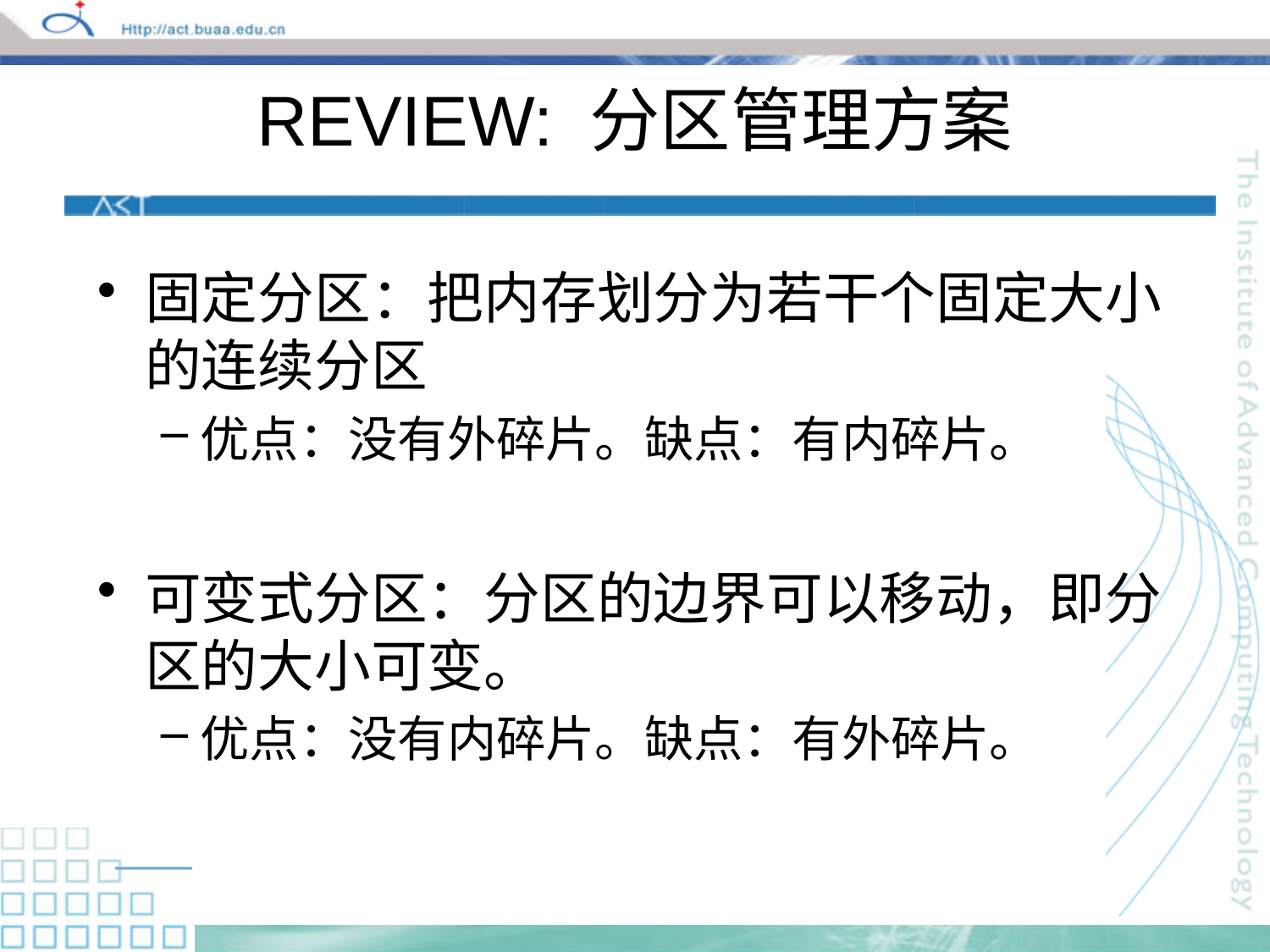

# REVIEW: 分区管理方案
固定分区：把内存划分为若干个固定大小的连续分区
优点：没有外碎片。缺点：有内碎片。

可变式分区：分区的边界可以移动，即分区的大小可变。
优点：没有内碎片。缺点：有外碎片。